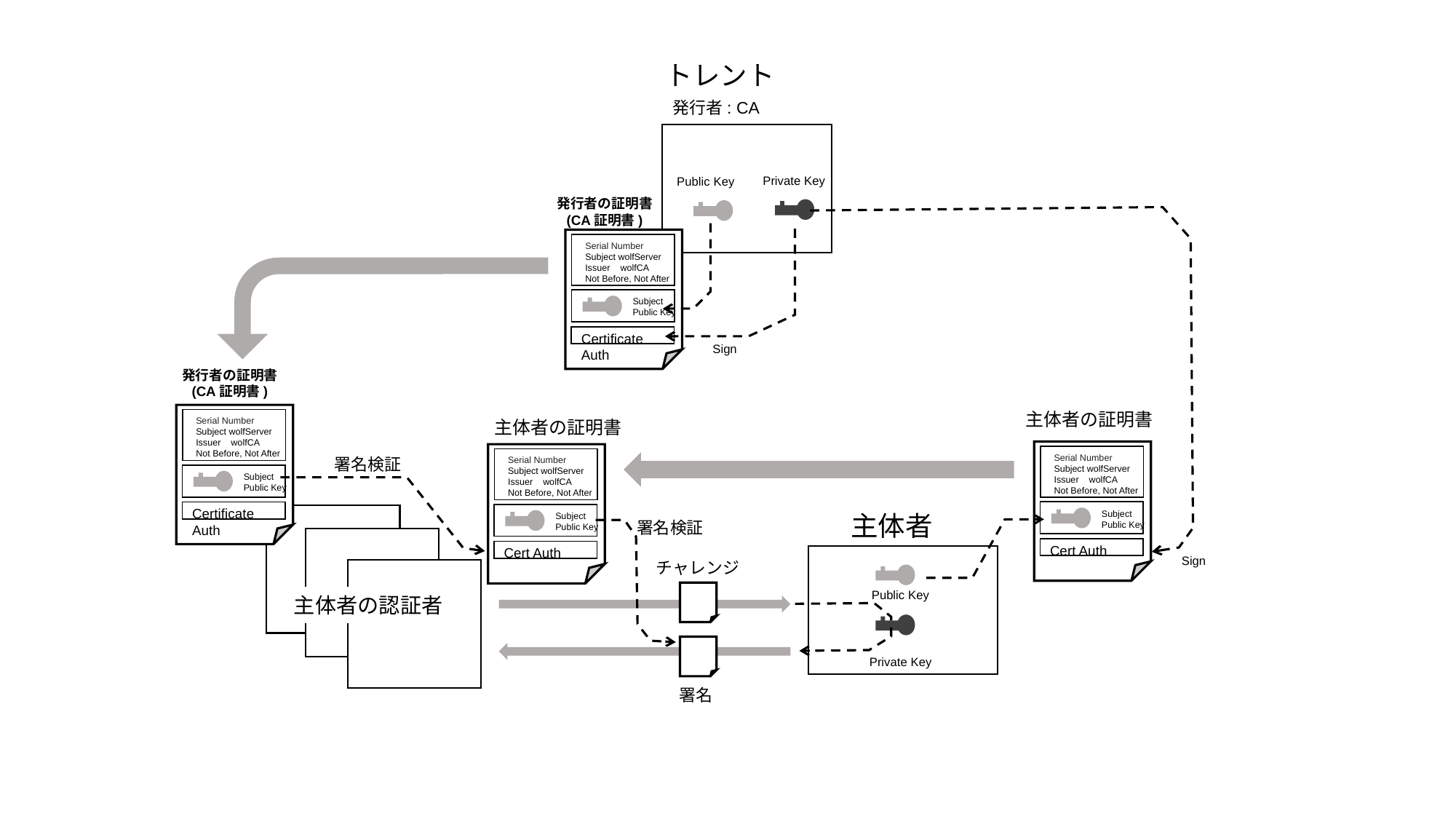

トレント
発行者: CA

Private Key
Public Key
発行者の証明書
(CA証明書)

Serial Number
Subject wolfServer
Issuer    wolfCA
Not Before, Not After

Subject
Public Key

Certificate Auth

Sign
発行者の証明書
(CA証明書)
主体者の証明書

Serial Number
Subject wolfServer
Issuer    wolfCA
Not Before, Not After
主体者の証明書

Serial Number
Subject wolfServer
Issuer    wolfCA
Not Before, Not After

署名検証
Serial Number
Subject wolfServer
Issuer    wolfCA
Not Before, Not After

Subject
Public Key

Certificate Auth

Subject
Public Key
主体者

Subject
Public Key

署名検証

Cert Auth

Cert Auth

Sign
チャレンジ

Public Key

主体者の認証者

Private Key
署名